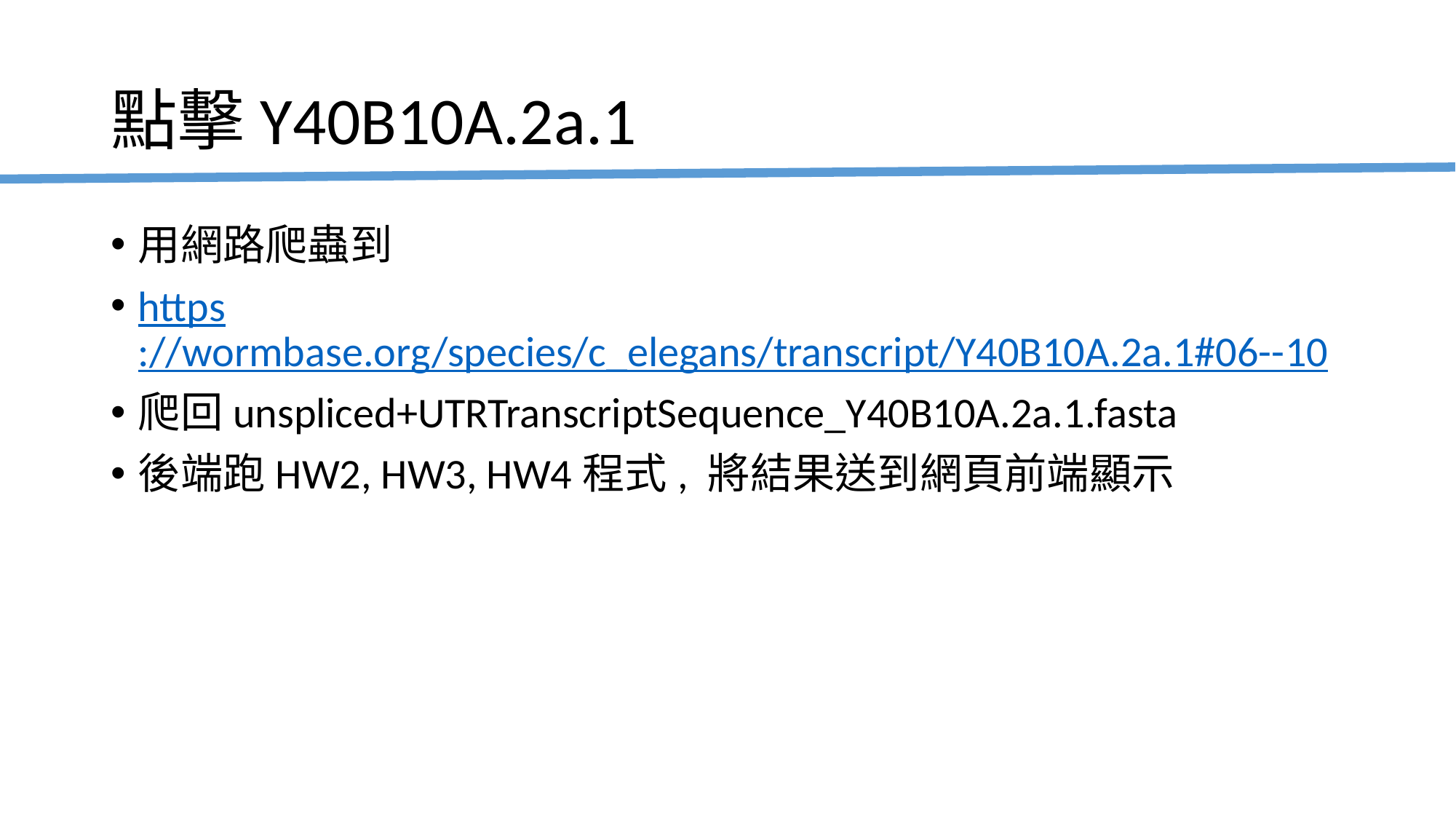

# 點擊Y40B10A.2a.1
用網路爬蟲到
https://wormbase.org/species/c_elegans/transcript/Y40B10A.2a.1#06--10
爬回unspliced+UTRTranscriptSequence_Y40B10A.2a.1.fasta
後端跑HW2, HW3, HW4程式, 將結果送到網頁前端顯示